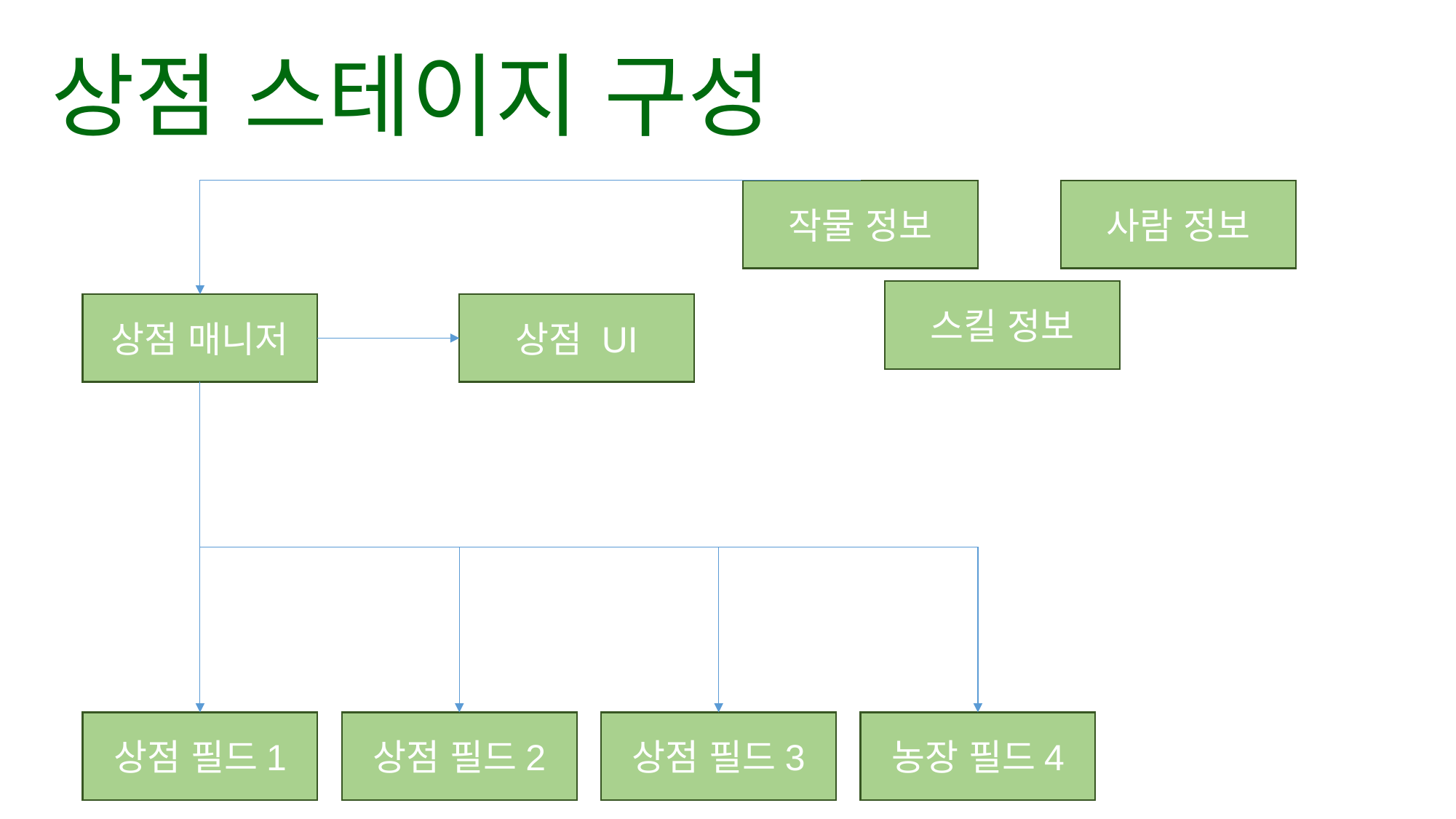

상점 스테이지 구성
작물 정보
사람 정보
스킬 정보
상점 UI
상점 매니저
상점 필드3
농장 필드4
상점 필드1
상점 필드2